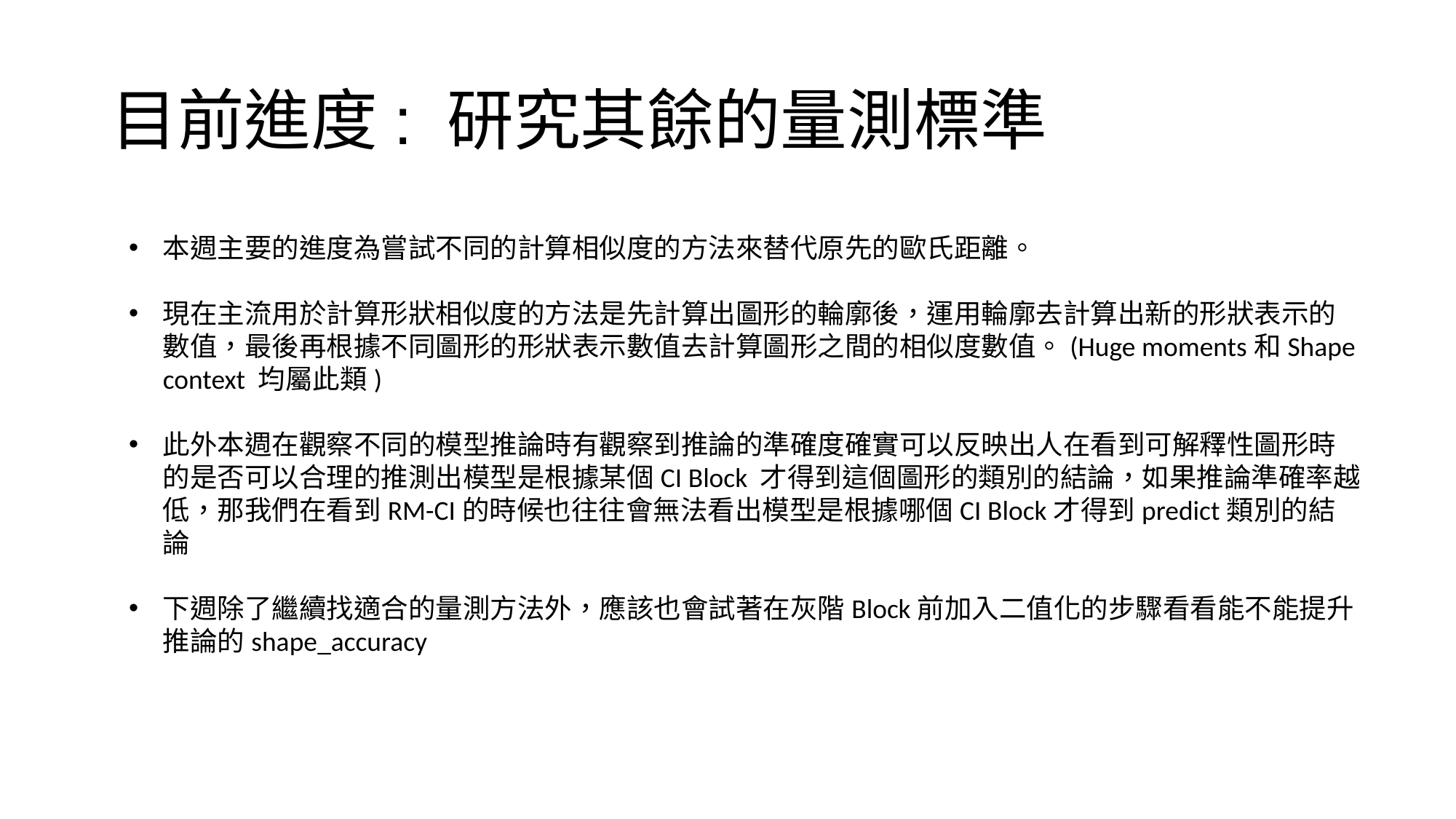

# 目前進度: 研究其餘的量測標準
本週主要的進度為嘗試不同的計算相似度的方法來替代原先的歐氏距離。

現在主流用於計算形狀相似度的方法是先計算出圖形的輪廓後，運用輪廓去計算出新的形狀表示的數值，最後再根據不同圖形的形狀表示數值去計算圖形之間的相似度數值。(Huge moments和Shape context 均屬此類)

此外本週在觀察不同的模型推論時有觀察到推論的準確度確實可以反映出人在看到可解釋性圖形時的是否可以合理的推測出模型是根據某個CI Block 才得到這個圖形的類別的結論，如果推論準確率越低，那我們在看到RM-CI的時候也往往會無法看出模型是根據哪個CI Block才得到predict類別的結論

下週除了繼續找適合的量測方法外，應該也會試著在灰階Block前加入二值化的步驟看看能不能提升推論的shape_accuracy